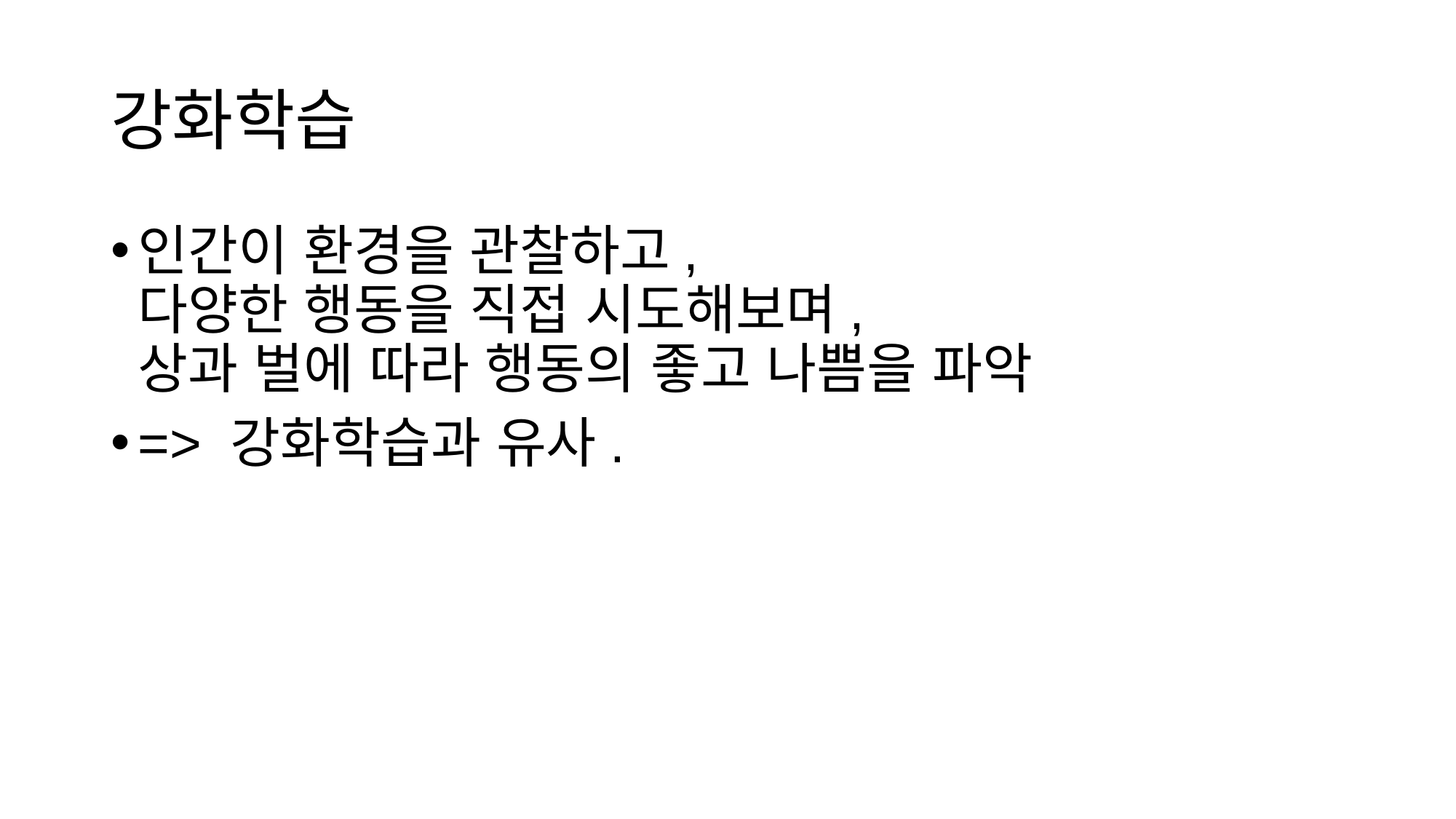

# 강화학습
인간이 환경을 관찰하고,
다양한 행동을 직접 시도해보며,
상과 벌에 따라 행동의 좋고 나쁨을 파악
=> 강화학습과 유사.